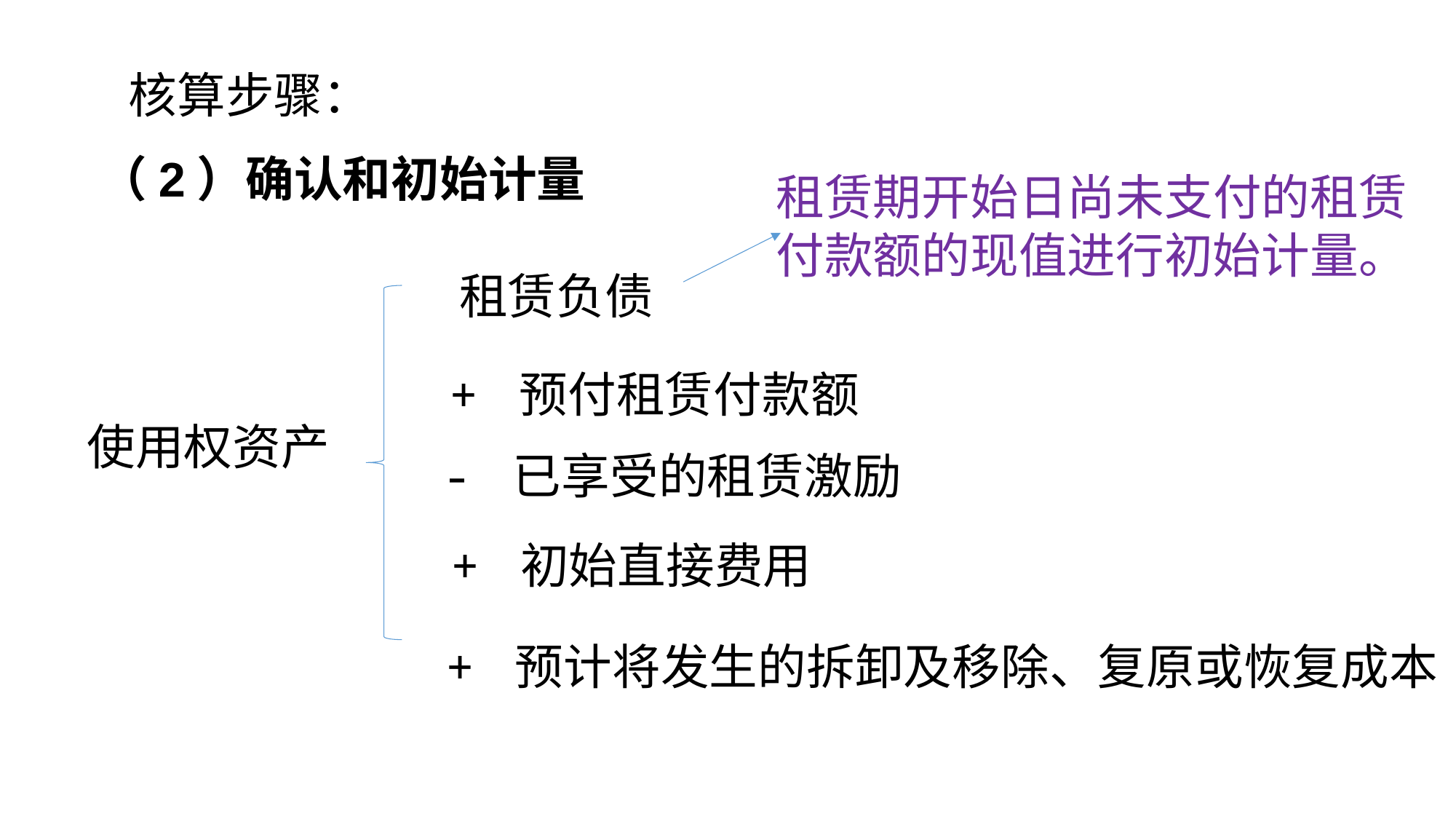

核算步骤：
（2）确认和初始计量
租赁期开始日尚未支付的租赁付款额的现值进行初始计量。
租赁负债

+ 预付租赁付款额
使用权资产
- 已享受的租赁激励
 + 初始直接费用
+ 预计将发生的拆卸及移除、复原或恢复成本